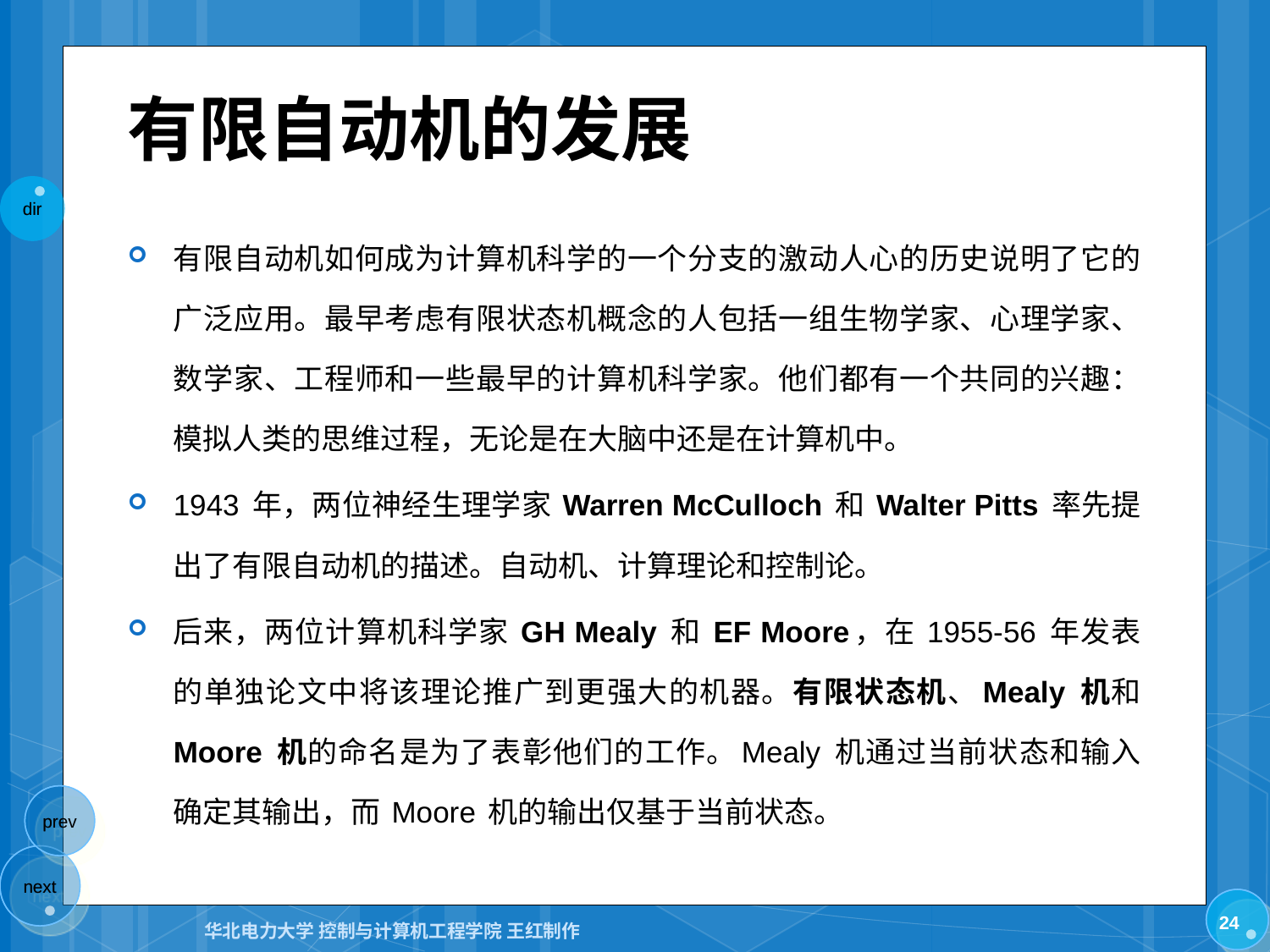

# 有限自动机的发展
有限自动机如何成为计算机科学的一个分支的激动人心的历史说明了它的广泛应用。最早考虑有限状态机概念的人包括一组生物学家、心理学家、数学家、工程师和一些最早的计算机科学家。他们都有一个共同的兴趣：模拟人类的思维过程，无论是在大脑中还是在计算机中。
1943 年，两位神经生理学家 Warren McCulloch 和 Walter Pitts 率先提出了有限自动机的描述。自动机、计算理论和控制论。
后来，两位计算机科学家 GH Mealy 和 EF Moore，在 1955-56 年发表的单独论文中将该理论推广到更强大的机器。有限状态机、Mealy 机和 Moore 机的命名是为了表彰他们的工作。Mealy 机通过当前状态和输入确定其输出，而 Moore 机的输出仅基于当前状态。
24
华北电力大学 控制与计算机工程学院 王红制作